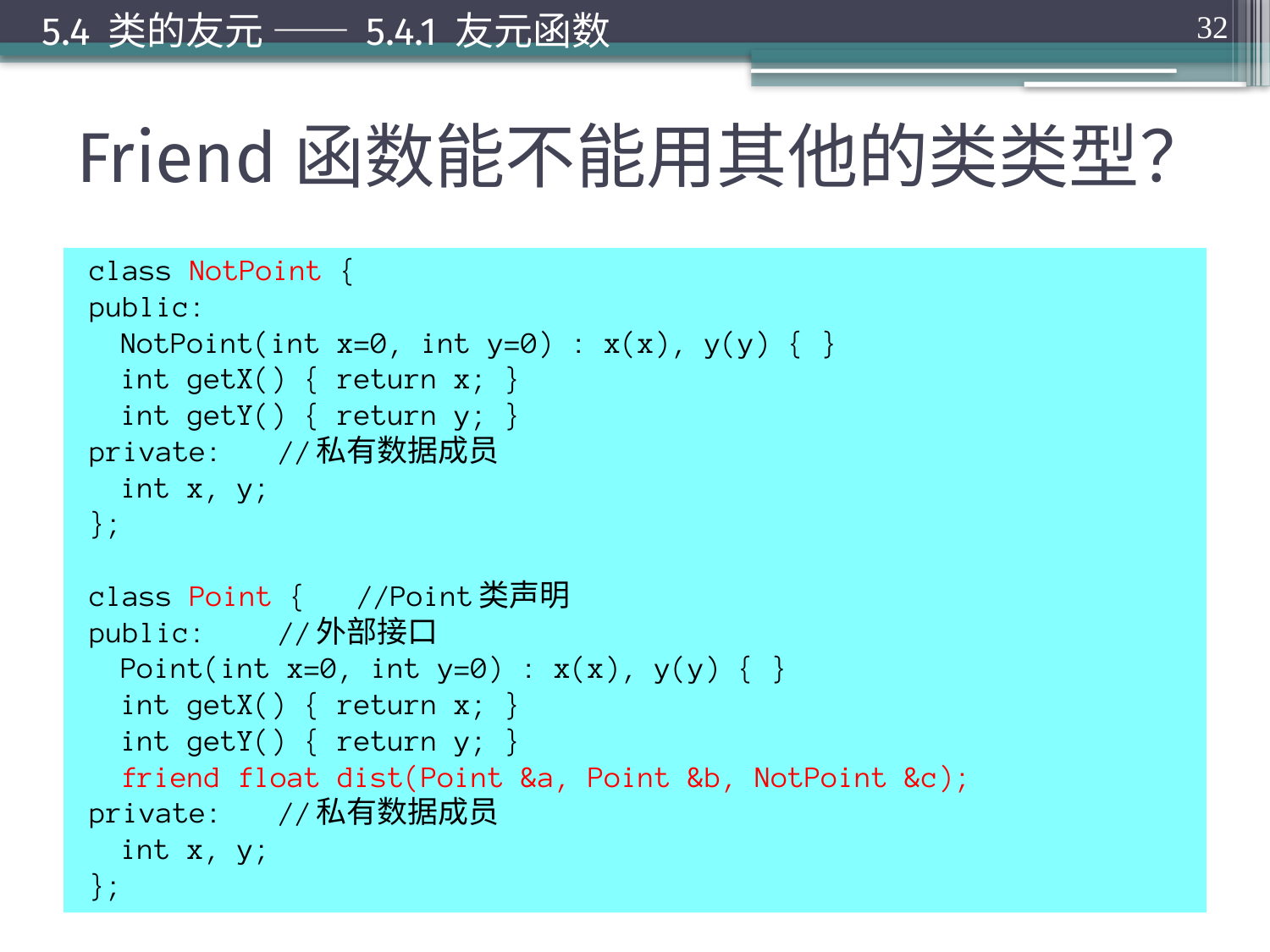

5.4 类的友元 —— 5.4.1 友元函数
32
# Friend函数能不能用其他的类类型？
class NotPoint {
public:
	NotPoint(int x=0, int y=0) : x(x), y(y) { }
	int getX() { return x; }
	int getY() { return y; }
private:	//私有数据成员
	int x, y;
};

class Point {	//Point类声明
public:	//外部接口
	Point(int x=0, int y=0) : x(x), y(y) { }
	int getX() { return x; }
	int getY() { return y; }
	friend float dist(Point &a, Point &b, NotPoint &c);
private:	//私有数据成员
	int x, y;
};